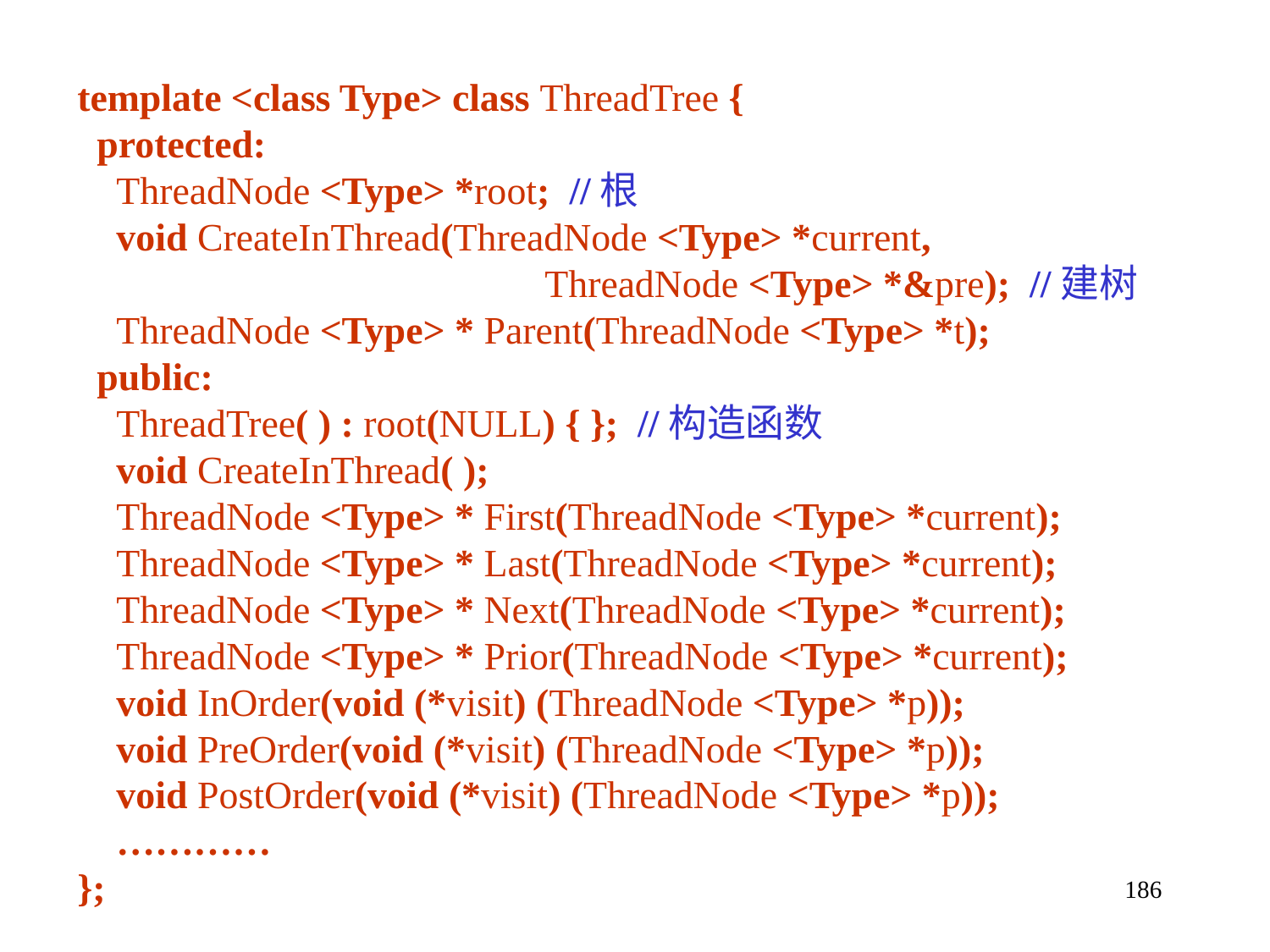

template <class Type> class ThreadTree {
  protected:
    ThreadNode <Type> *root;  //根
    void CreateInThread(ThreadNode <Type> *current,
                                                ThreadNode <Type> *&pre);  //建树
    ThreadNode <Type> * Parent(ThreadNode <Type> *t);
  public:
    ThreadTree( ) : root(NULL) { };  //构造函数
    void CreateInThread( );
    ThreadNode <Type> * First(ThreadNode <Type> *current);
    ThreadNode <Type> * Last(ThreadNode <Type> *current);
    ThreadNode <Type> * Next(ThreadNode <Type> *current);
    ThreadNode <Type> * Prior(ThreadNode <Type> *current);
    void InOrder(void (*visit) (ThreadNode <Type> *p));
    void PreOrder(void (*visit) (ThreadNode <Type> *p));
    void PostOrder(void (*visit) (ThreadNode <Type> *p));
    …………
};
186